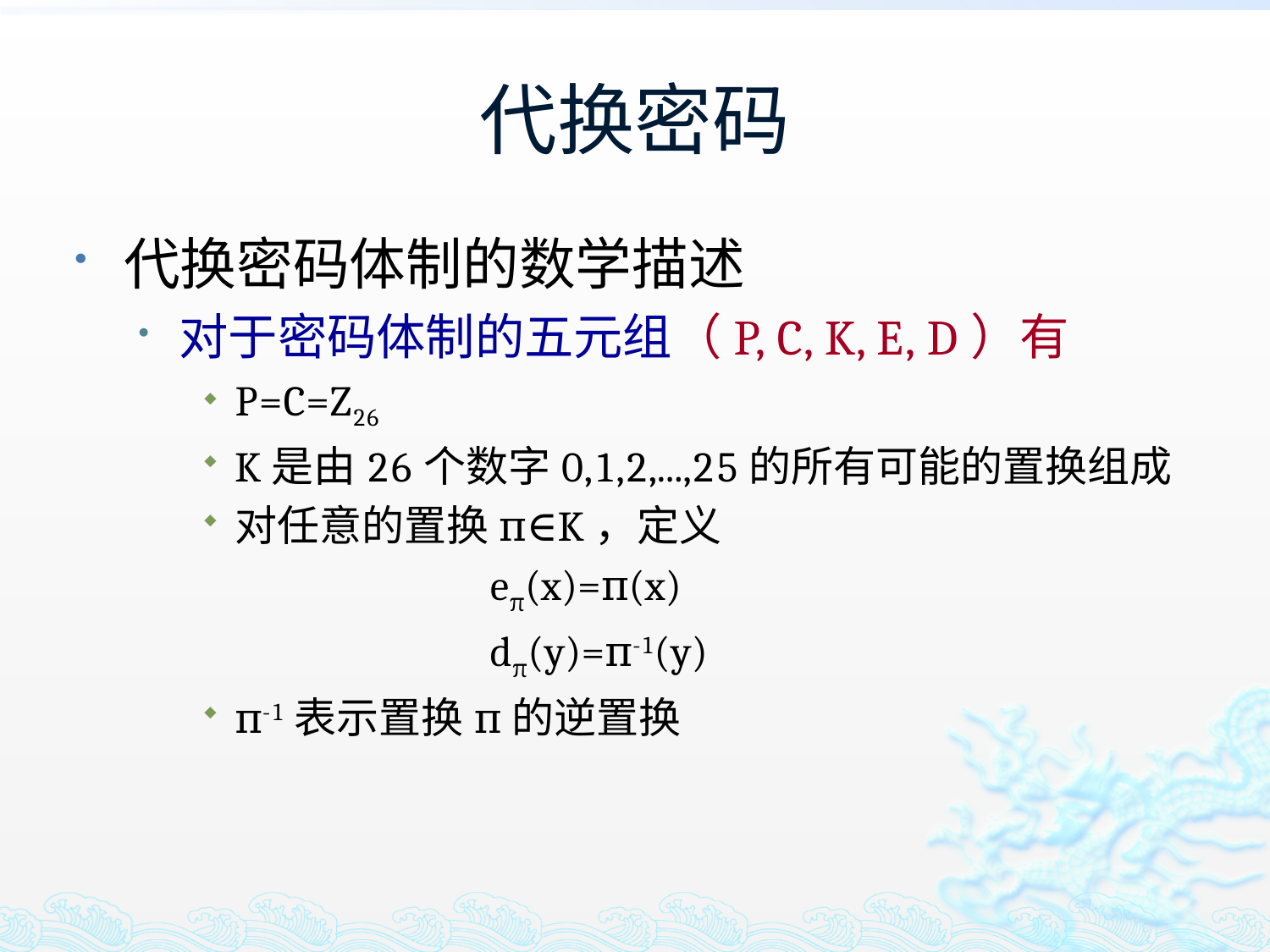

# 代换密码
代换密码体制的数学描述
对于密码体制的五元组（P, C, K, E, D）有
P=C=Z26
K是由26个数字0,1,2,...,25的所有可能的置换组成
对任意的置换π∈K，定义
			eπ(x)=π(x)
			dπ(y)=π-1(y)
π-1表示置换π的逆置换